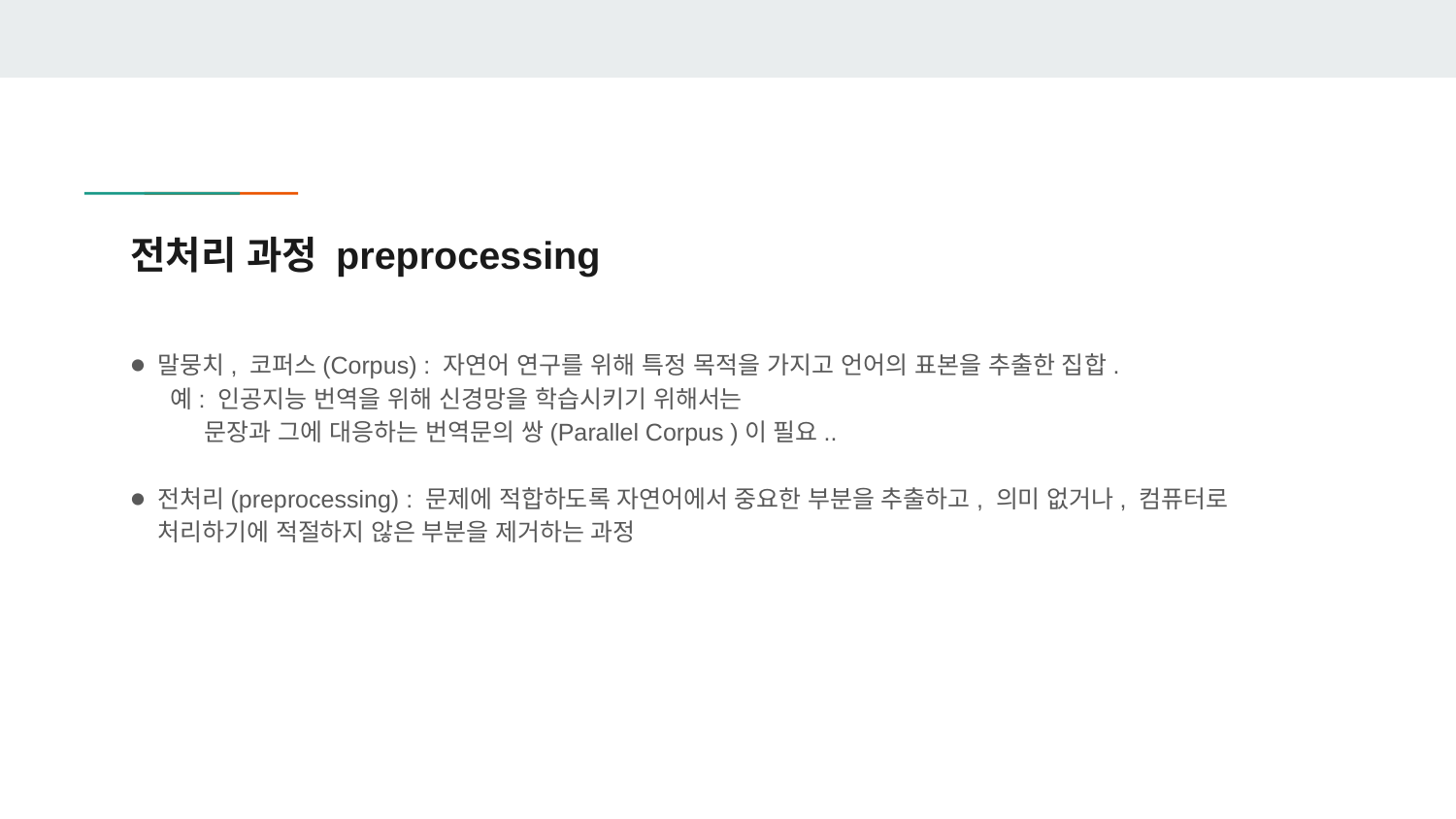

# 전처리 과정 preprocessing
말뭉치, 코퍼스(Corpus) : 자연어 연구를 위해 특정 목적을 가지고 언어의 표본을 추출한 집합.
     예: 인공지능 번역을 위해 신경망을 학습시키기 위해서는
          문장과 그에 대응하는 번역문의 쌍(Parallel Corpus )이 필요..

전처리(preprocessing) : 문제에 적합하도록 자연어에서 중요한 부분을 추출하고, 의미 없거나, 컴퓨터로 처리하기에 적절하지 않은 부분을 제거하는 과정